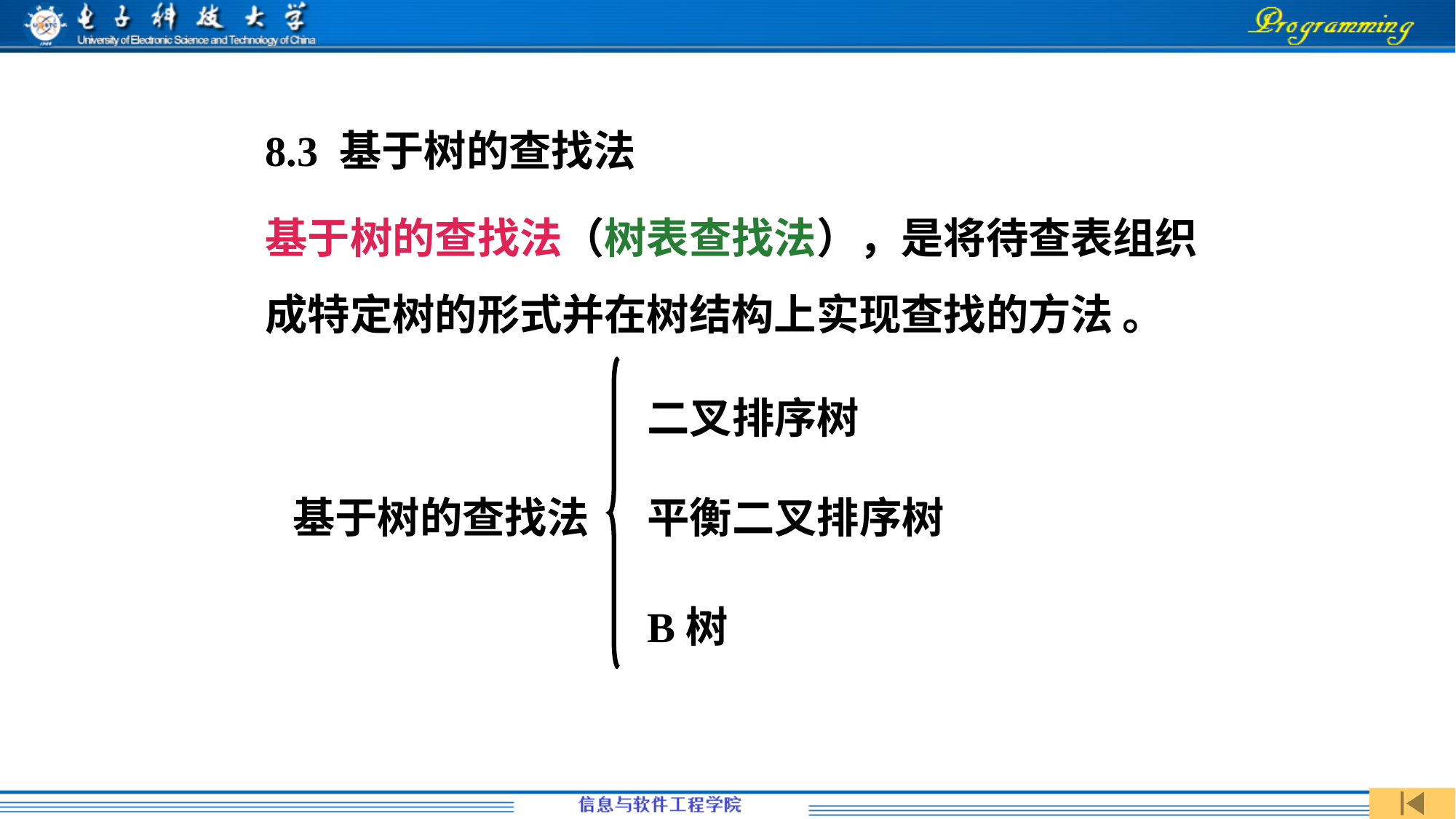

8.3 基于树的查找法
基于树的查找法（树表查找法），是将待查表组织成特定树的形式并在树结构上实现查找的方法 。

二叉排序树
基于树的查找法
平衡二叉排序树
B树